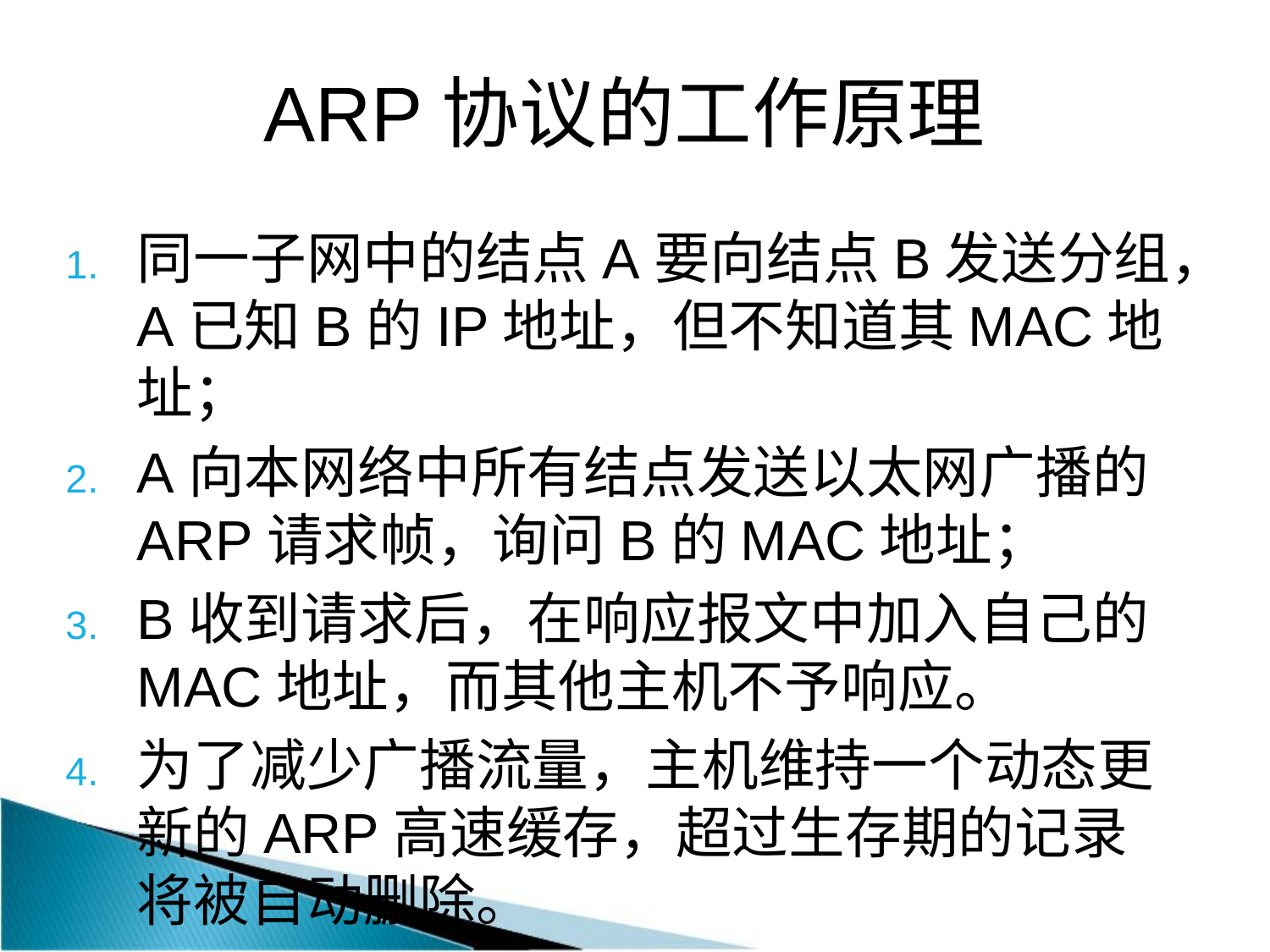

# ARP协议的工作原理
同一子网中的结点A要向结点B发送分组，A已知B的IP地址，但不知道其MAC地址；
A向本网络中所有结点发送以太网广播的ARP请求帧，询问B的MAC地址；
B收到请求后，在响应报文中加入自己的MAC地址，而其他主机不予响应。
为了减少广播流量，主机维持一个动态更新的ARP高速缓存，超过生存期的记录将被自动删除。